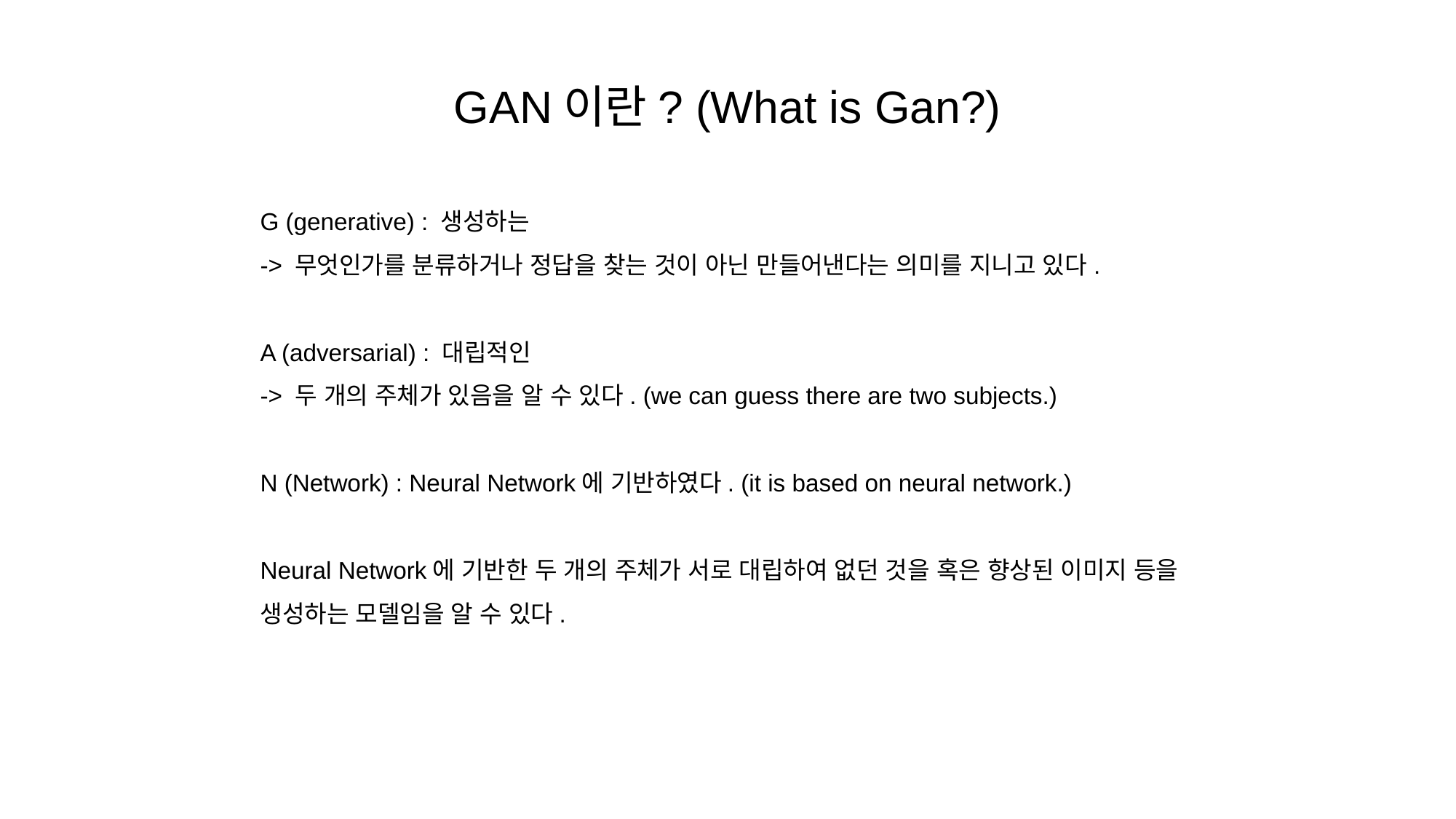

# GAN이란? (What is Gan?)
G (generative) : 생성하는
-> 무엇인가를 분류하거나 정답을 찾는 것이 아닌 만들어낸다는 의미를 지니고 있다.

A (adversarial) : 대립적인
-> 두 개의 주체가 있음을 알 수 있다. (we can guess there are two subjects.)

N (Network) : Neural Network에 기반하였다. (it is based on neural network.)

Neural Network에 기반한 두 개의 주체가 서로 대립하여 없던 것을 혹은 향상된 이미지 등을 생성하는 모델임을 알 수 있다.